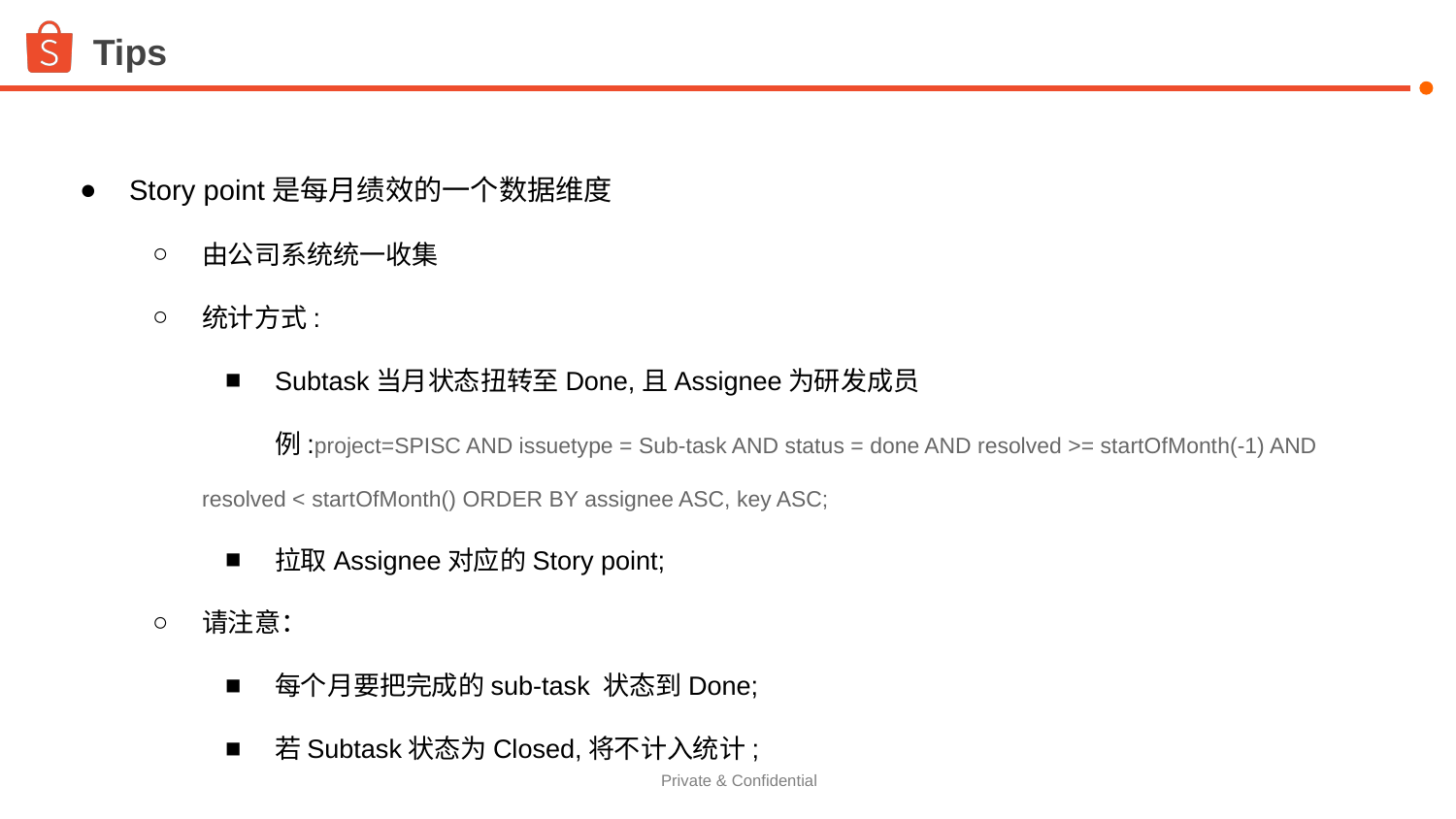

# Tips
Story point是每月绩效的一个数据维度
由公司系统统一收集
统计方式:
Subtask当月状态扭转至Done,且Assignee为研发成员
例:project=SPISC AND issuetype = Sub-task AND status = done AND resolved >= startOfMonth(-1) AND resolved < startOfMonth() ORDER BY assignee ASC, key ASC;
拉取Assignee对应的Story point;
请注意：
每个月要把完成的sub-task 状态到Done;
若Subtask状态为Closed,将不计入统计;